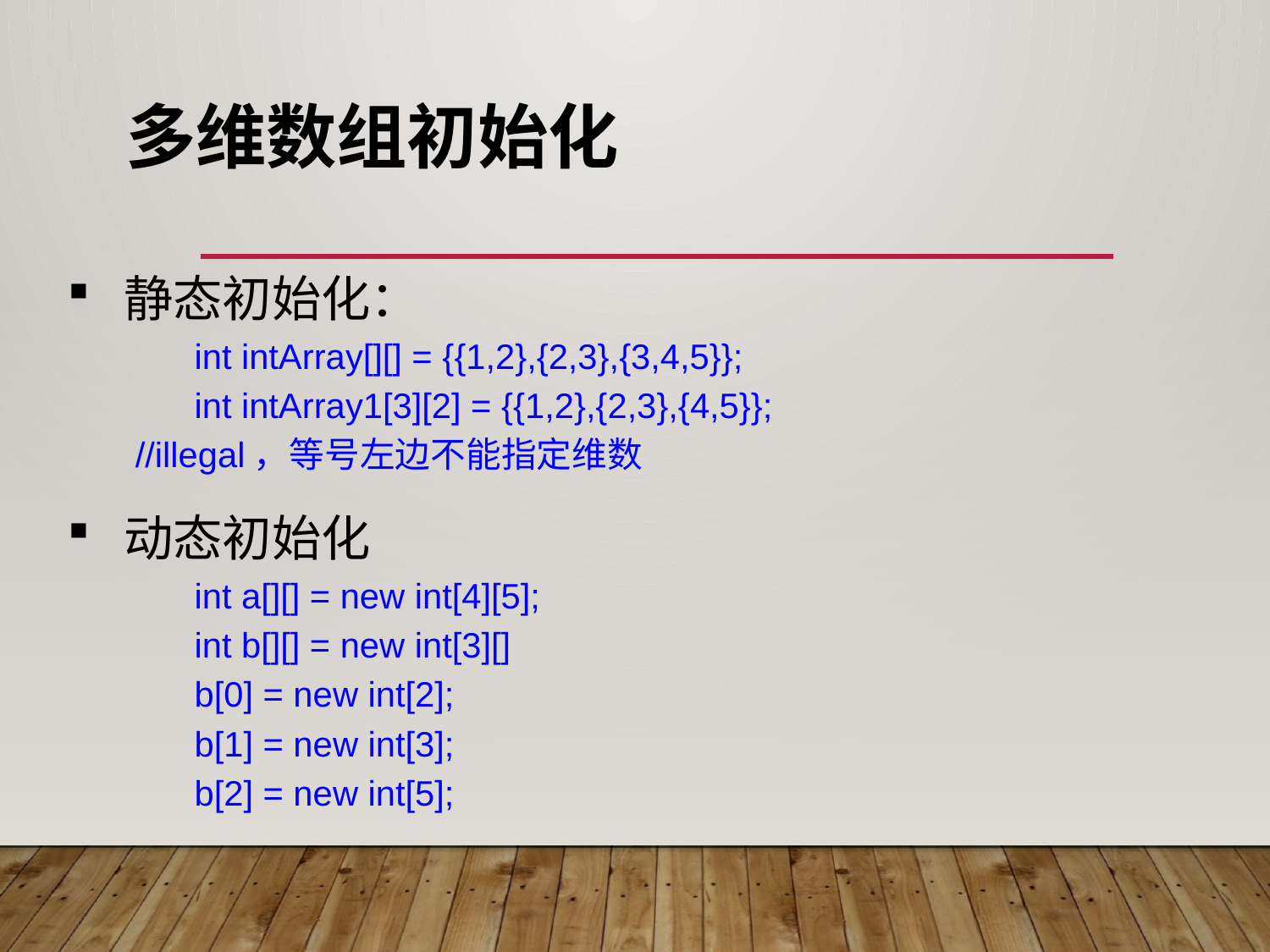

# 多维数组初始化
  静态初始化：
	int intArray[][] = {{1,2},{2,3},{3,4,5}};
	int intArray1[3][2] = {{1,2},{2,3},{4,5}};
       //illegal，等号左边不能指定维数

  动态初始化
	int a[][] = new int[4][5];
	int b[][] = new int[3][]
	b[0] = new int[2];
	b[1] = new int[3];
	b[2] = new int[5];